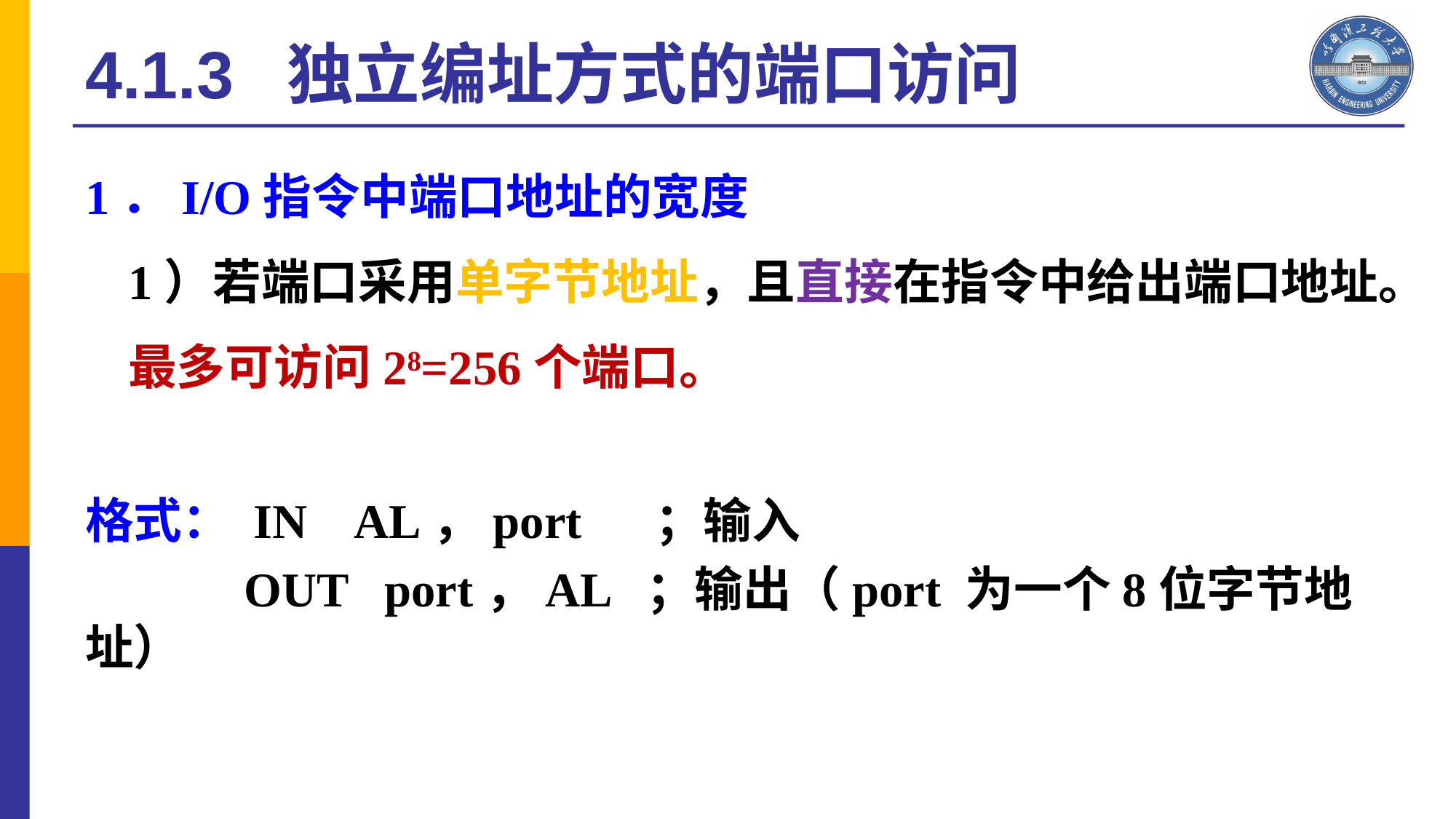

4.1.3  独立编址方式的端口访问
1．I/O指令中端口地址的宽度
1）若端口采用单字节地址，且直接在指令中给出端口地址。
最多可访问28=256个端口。

格式： IN    AL，port     ；输入
             OUT   port，AL  ；输出（port 为一个8位字节地址）